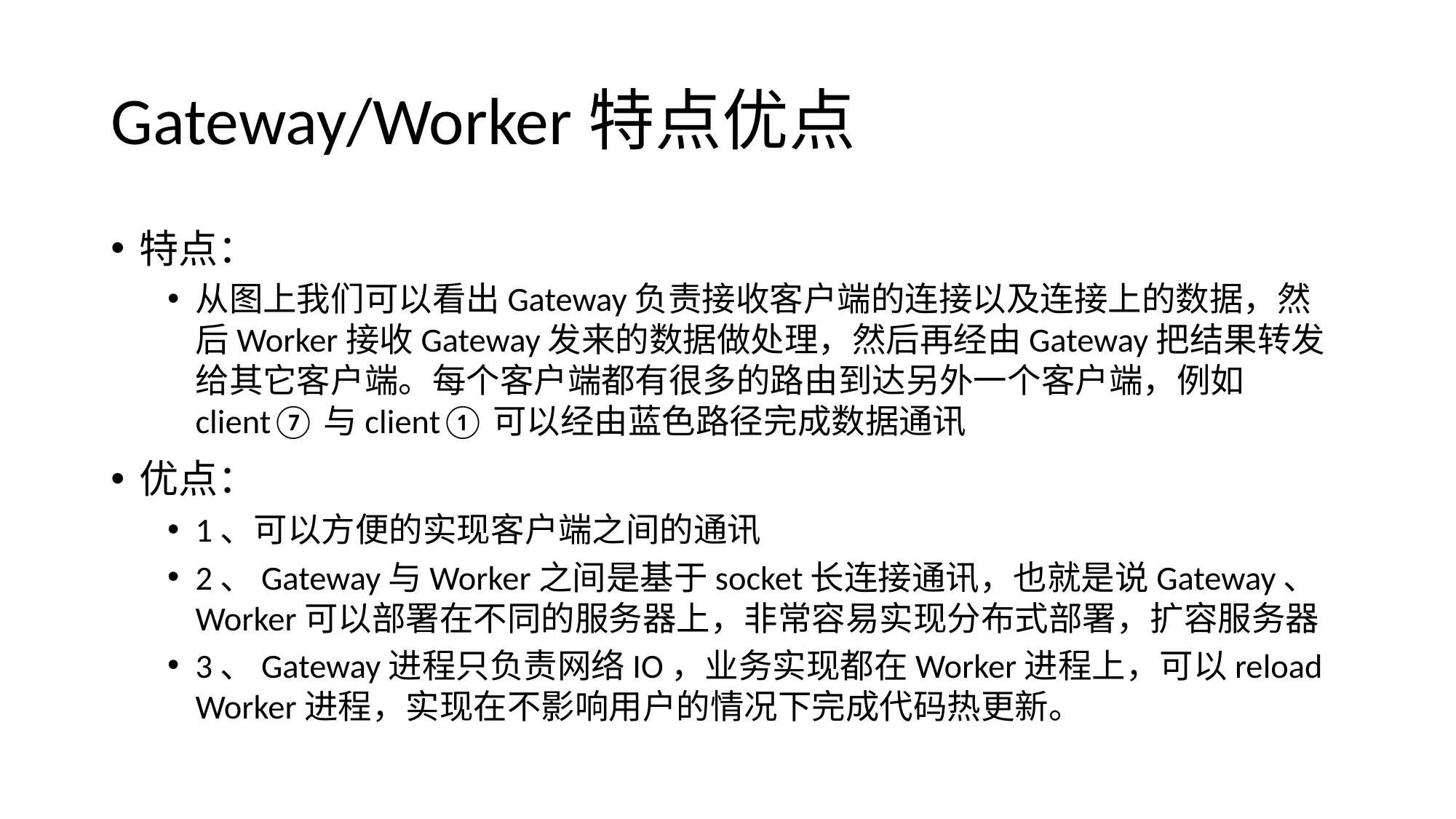

# Gateway/Worker特点优点
特点：
从图上我们可以看出Gateway负责接收客户端的连接以及连接上的数据，然后Worker接收Gateway发来的数据做处理，然后再经由Gateway把结果转发给其它客户端。每个客户端都有很多的路由到达另外一个客户端，例如client⑦与client①可以经由蓝色路径完成数据通讯
优点：
1、可以方便的实现客户端之间的通讯
2、Gateway与Worker之间是基于socket长连接通讯，也就是说Gateway、Worker可以部署在不同的服务器上，非常容易实现分布式部署，扩容服务器
3、Gateway进程只负责网络IO，业务实现都在Worker进程上，可以reload Worker进程，实现在不影响用户的情况下完成代码热更新。